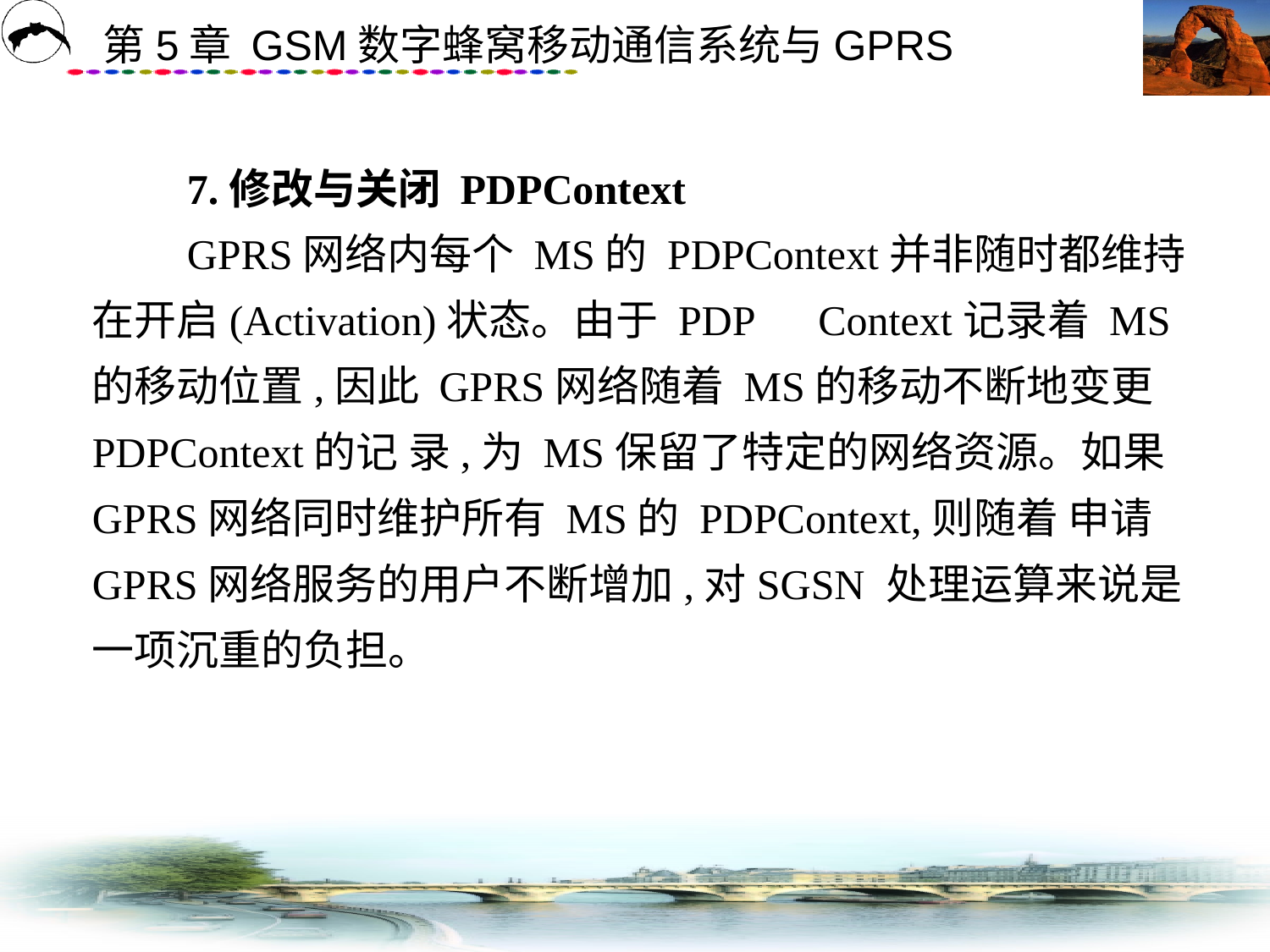

# 7.修改与关闭 PDPContext 　　GPRS网络内每个 MS的 PDPContext并非随时都维持在开启(Activation)状态。由于 PDP　Context记录着 MS的移动位置,因此 GPRS网络随着 MS的移动不断地变更 PDPContext的记 录,为 MS保留了特定的网络资源。如果 GPRS网络同时维护所有 MS的 PDPContext,则随着 申请 GPRS网络服务的用户不断增加,对SGSN 处理运算来说是一项沉重的负担。